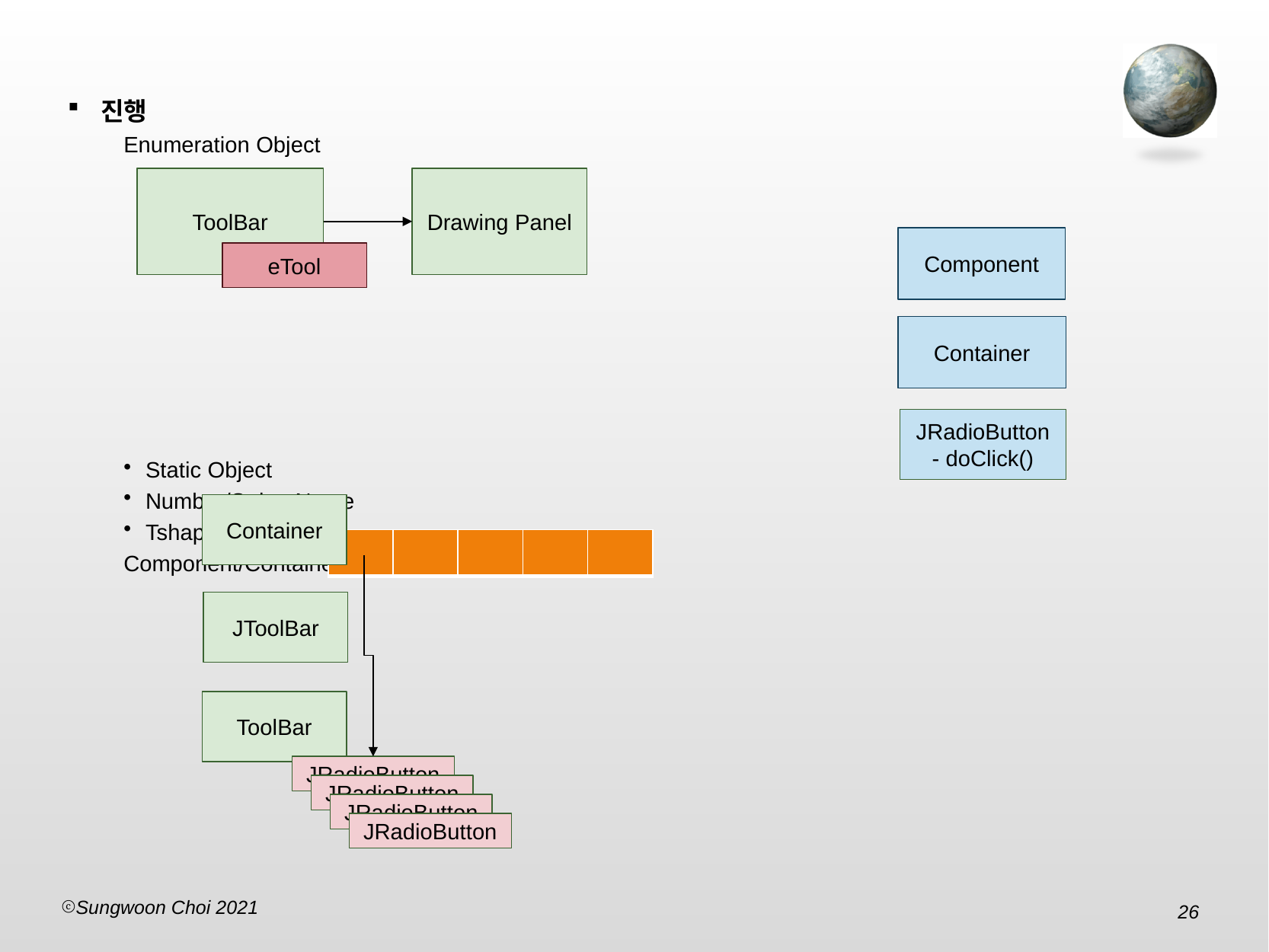

진행
Enumeration Object

Static Object
Number/String Name
Tshape
Component/Container
ToolBar
Drawing Panel
Component
eTool
Container
JRadioButton
- doClick()
Container
|  |  |  |  |  |
| --- | --- | --- | --- | --- |
JToolBar
ToolBar
JRadioButton
JRadioButton
JRadioButton
JRadioButton
Sungwoon Choi 2021
26